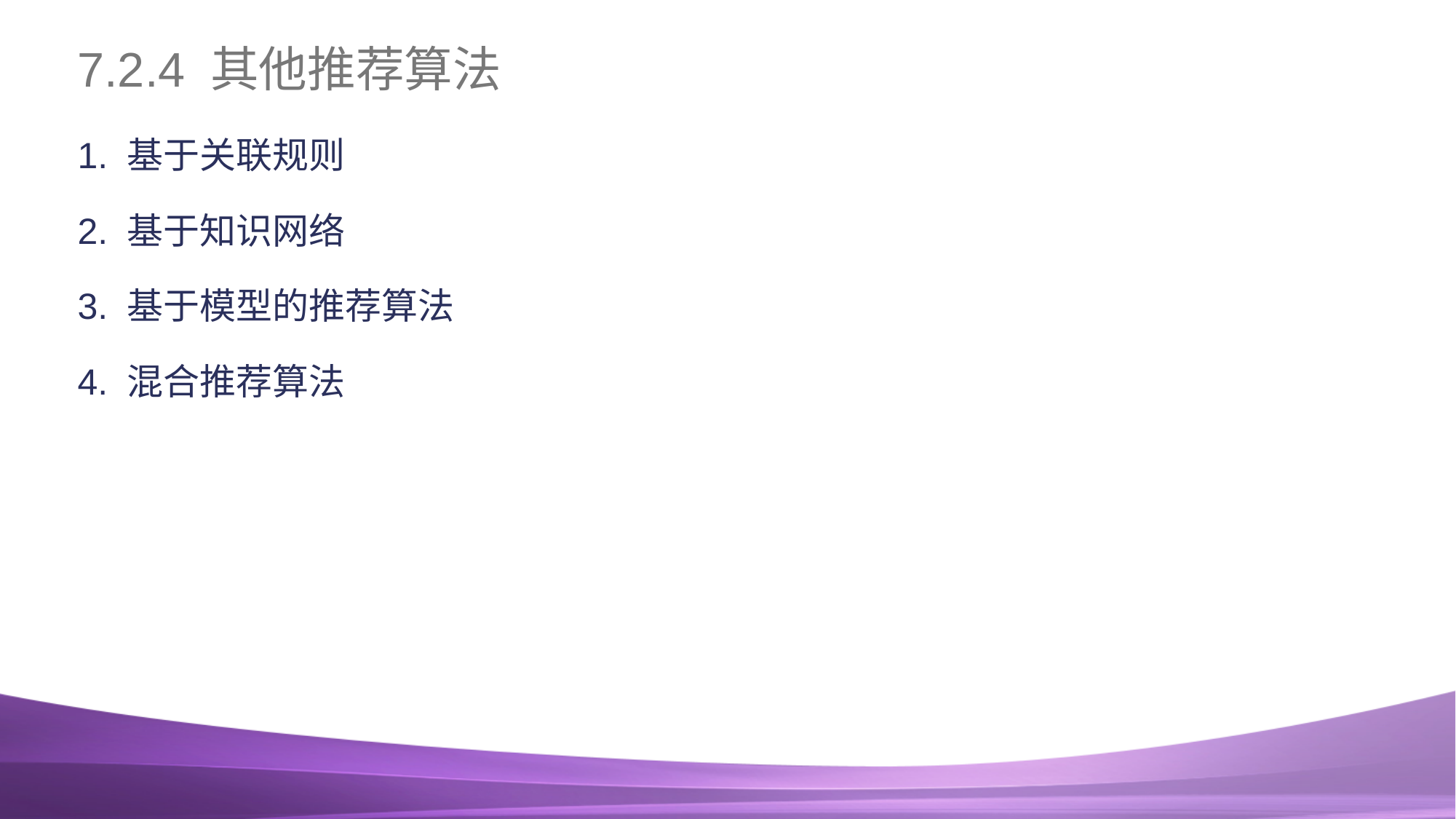

# 7.2.4 其他推荐算法
1. 基于关联规则
2. 基于知识网络
3. 基于模型的推荐算法
4. 混合推荐算法